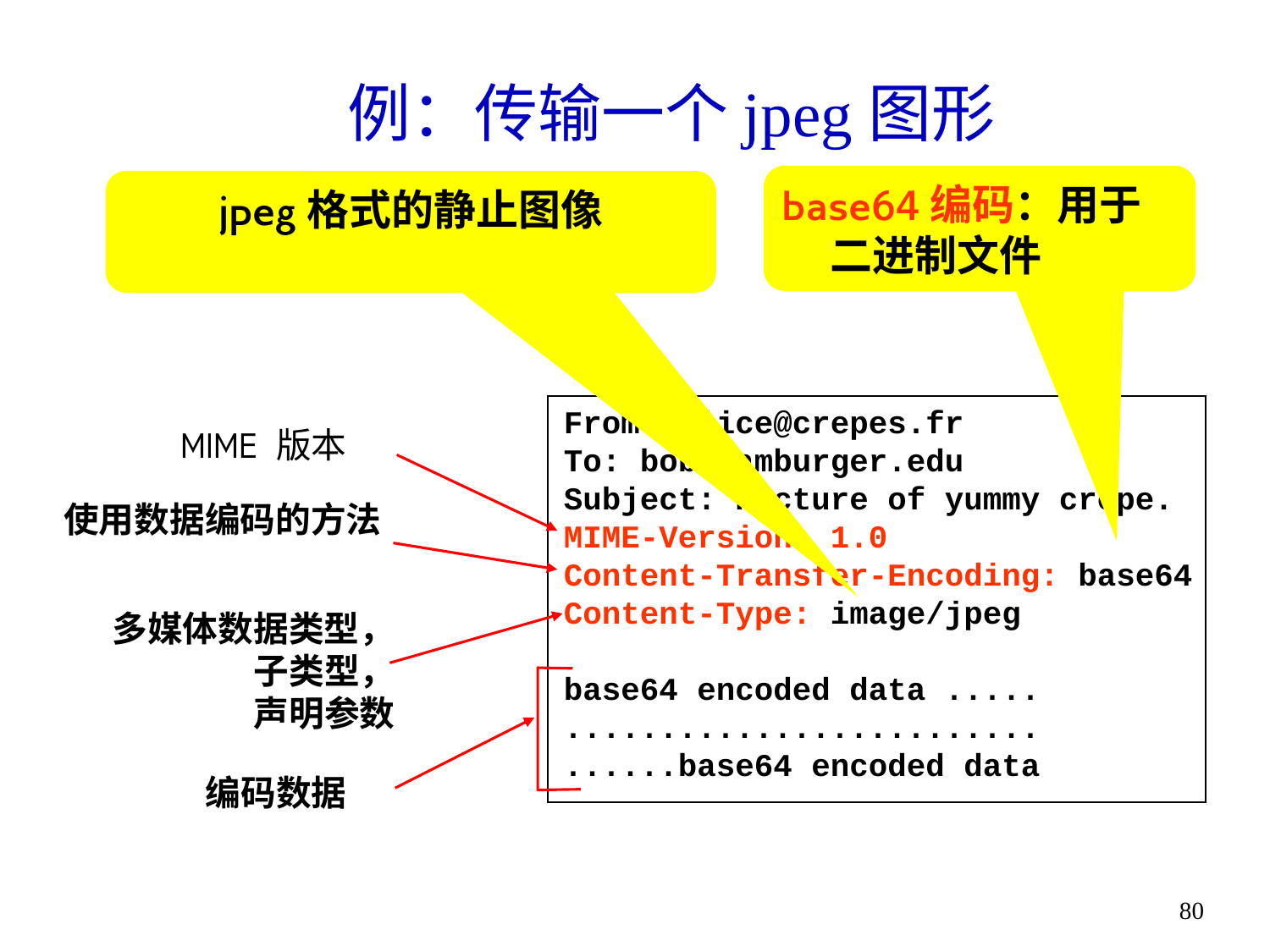

# 例：传输一个jpeg图形
base64编码：用于二进制文件

jpeg格式的静止图像

From: alice@crepes.fr
To: bob@hamburger.edu
Subject: Picture of yummy crepe.
MIME-Version: 1.0
Content-Transfer-Encoding: base64
Content-Type: image/jpeg

base64 encoded data .....
.........................
......base64 encoded data

MIME 版本

使用数据编码的方法

多媒体数据类型，
子类型，
声明参数

编码数据
80